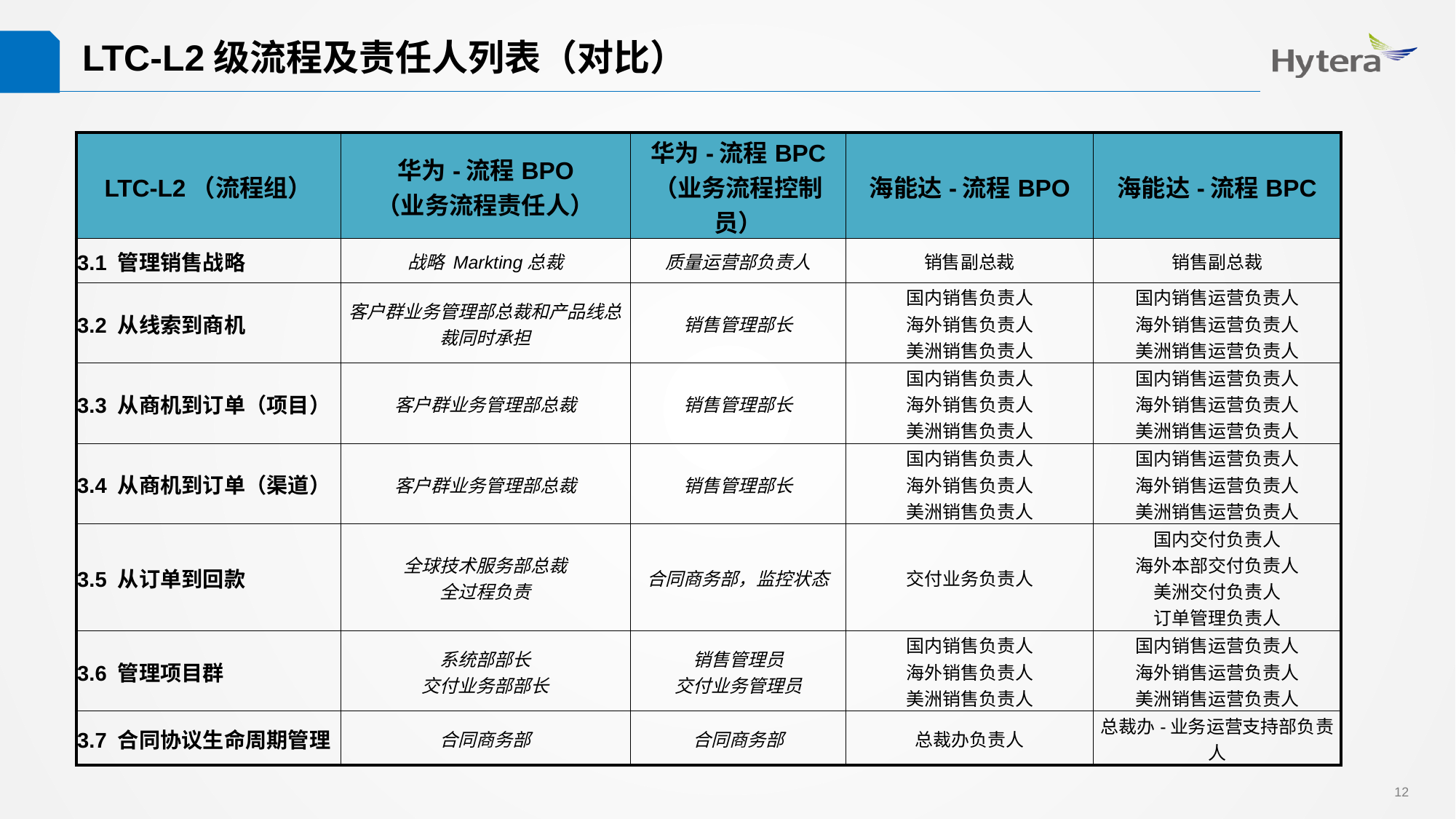

LTC-L2级流程及责任人列表（对比）
| LTC-L2（流程组） | 华为-流程BPO （业务流程责任人） | 华为-流程BPC （业务流程控制员） | 海能达-流程BPO | 海能达-流程BPC |
| --- | --- | --- | --- | --- |
| 3.1 管理销售战略 | 战略 Markting总裁 | 质量运营部负责人 | 销售副总裁 | 销售副总裁 |
| 3.2 从线索到商机 | 客户群业务管理部总裁和产品线总裁同时承担 | 销售管理部长 | 国内销售负责人 海外销售负责人 美洲销售负责人 | 国内销售运营负责人 海外销售运营负责人 美洲销售运营负责人 |
| 3.3 从商机到订单（项目） | 客户群业务管理部总裁 | 销售管理部长 | 国内销售负责人 海外销售负责人 美洲销售负责人 | 国内销售运营负责人 海外销售运营负责人 美洲销售运营负责人 |
| 3.4 从商机到订单（渠道） | 客户群业务管理部总裁 | 销售管理部长 | 国内销售负责人 海外销售负责人 美洲销售负责人 | 国内销售运营负责人 海外销售运营负责人 美洲销售运营负责人 |
| 3.5 从订单到回款 | 全球技术服务部总裁 全过程负责 | 合同商务部，监控状态 | 交付业务负责人 | 国内交付负责人 海外本部交付负责人 美洲交付负责人 订单管理负责人 |
| 3.6 管理项目群 | 系统部部长 交付业务部部长 | 销售管理员 交付业务管理员 | 国内销售负责人 海外销售负责人 美洲销售负责人 | 国内销售运营负责人 海外销售运营负责人 美洲销售运营负责人 |
| 3.7 合同协议生命周期管理 | 合同商务部 | 合同商务部 | 总裁办负责人 | 总裁办-业务运营支持部负责人 |